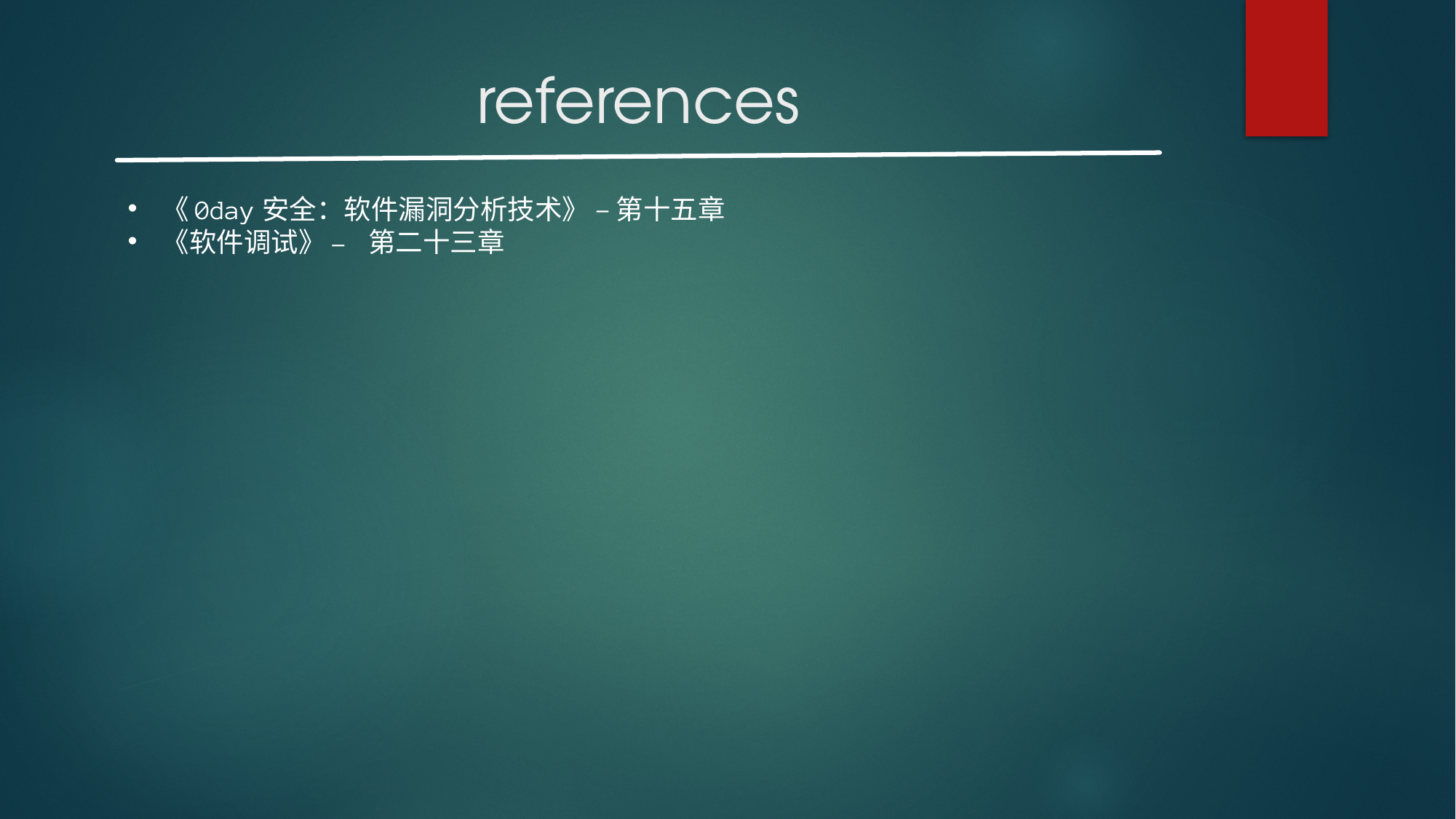

# references
《0day安全：软件漏洞分析技术》 – 第十五章
《软件调试》- 第二十三章